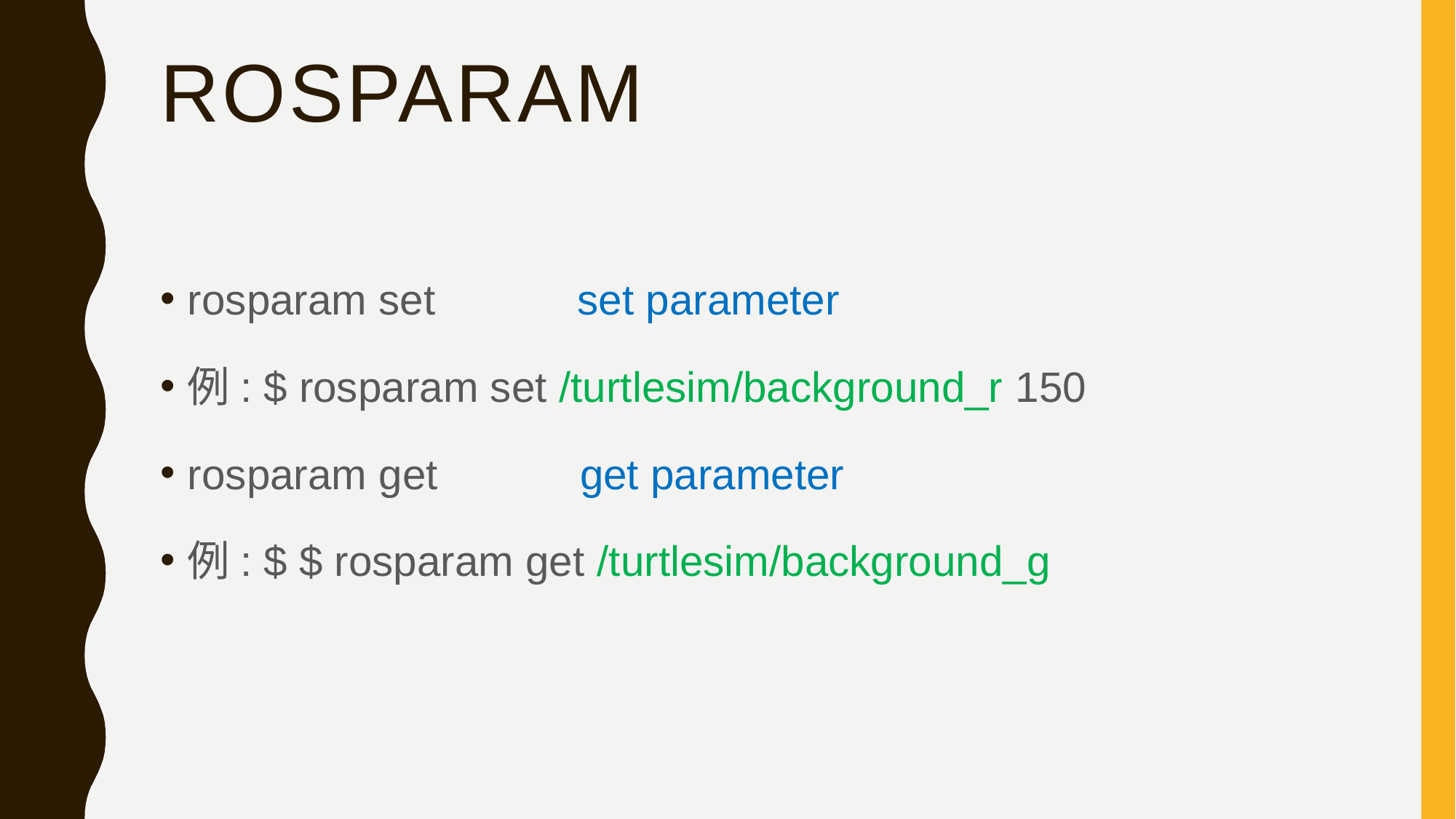

# rosparam
rosparam set            set parameter
例: $ rosparam set /turtlesim/background_r 150
rosparam get            get parameter
例: $ $ rosparam get /turtlesim/background_g